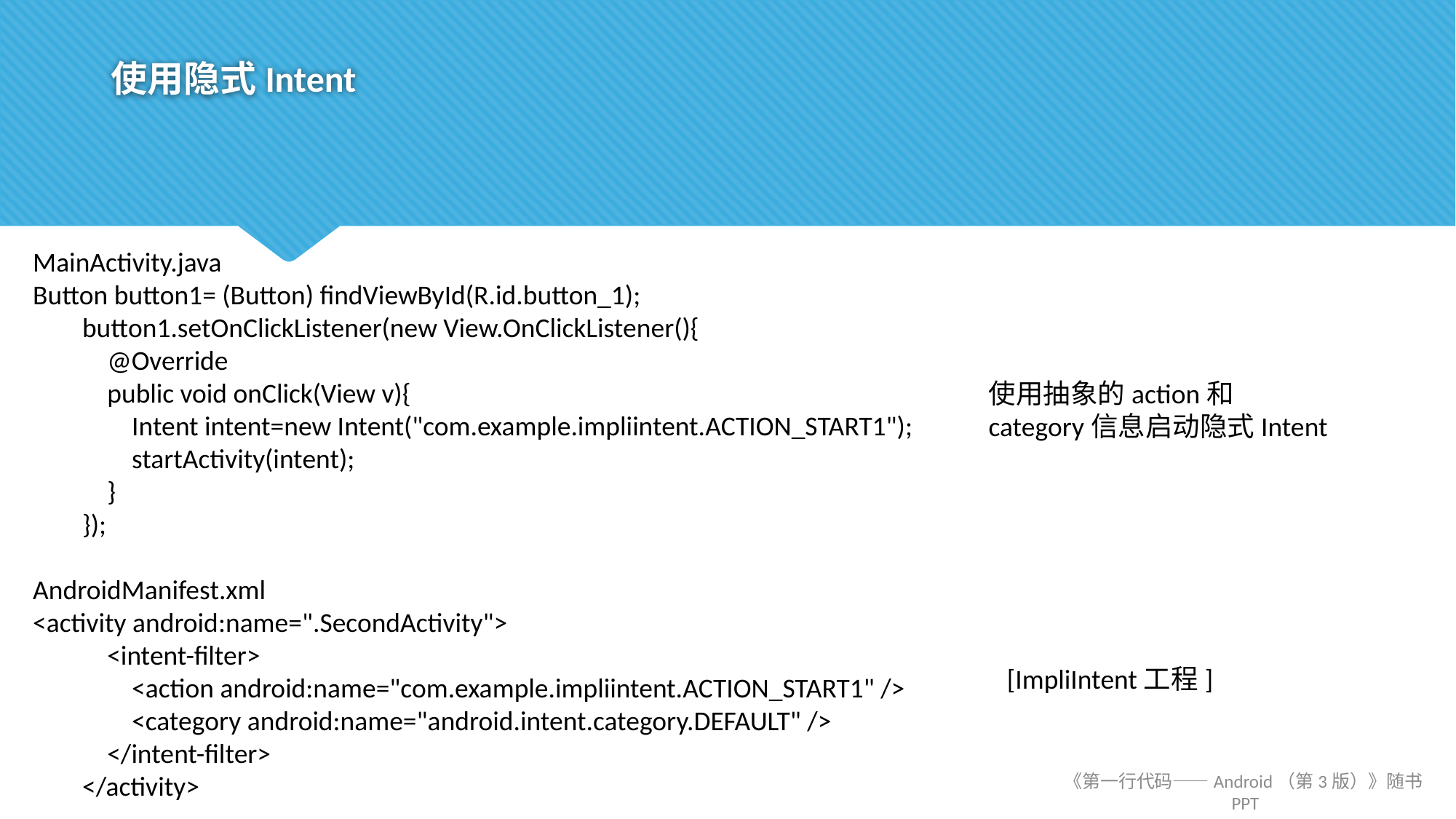

# 使用隐式Intent
MainActivity.java
Button button1= (Button) findViewById(R.id.button_1);
        button1.setOnClickListener(new View.OnClickListener(){
            @Override
            public void onClick(View v){
                Intent intent=new Intent("com.example.impliintent.ACTION_START1");
                startActivity(intent);
            }
        });

AndroidManifest.xml
<activity android:name=".SecondActivity">
            <intent-filter>
                <action android:name="com.example.impliintent.ACTION_START1" />
                <category android:name="android.intent.category.DEFAULT" />
            </intent-filter>
        </activity>
使用抽象的action和category信息启动隐式Intent
[ImpliIntent工程]